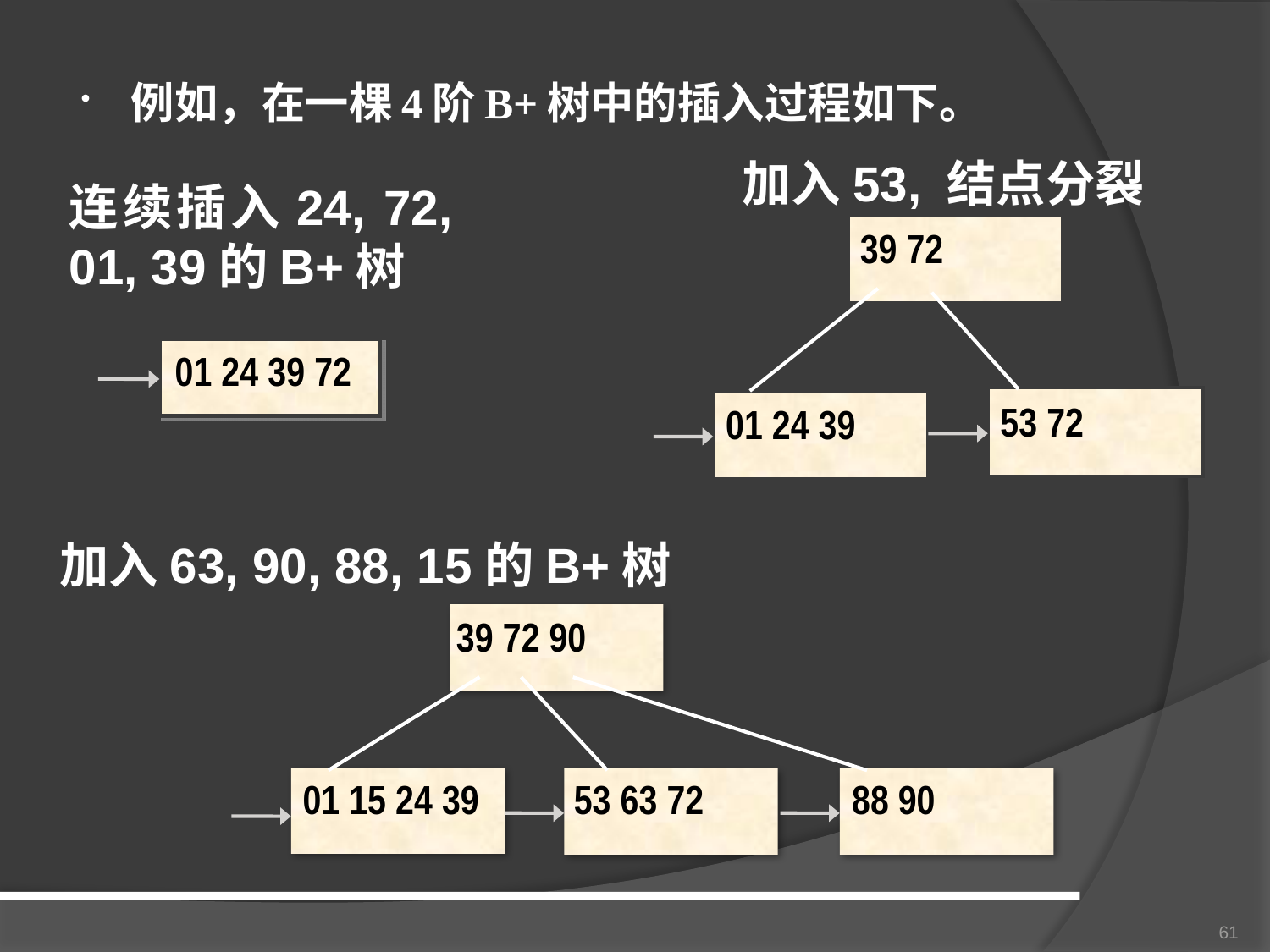

例如，在一棵4阶B+树中的插入过程如下。
加入53, 结点分裂
连续插入24, 72, 01, 39的B+树

01 24 39 72

39 72

53 72

01 24 39

加入63, 90, 88, 15的B+树

39 72 90

01 15 24 39

53 63 72

88 90

61